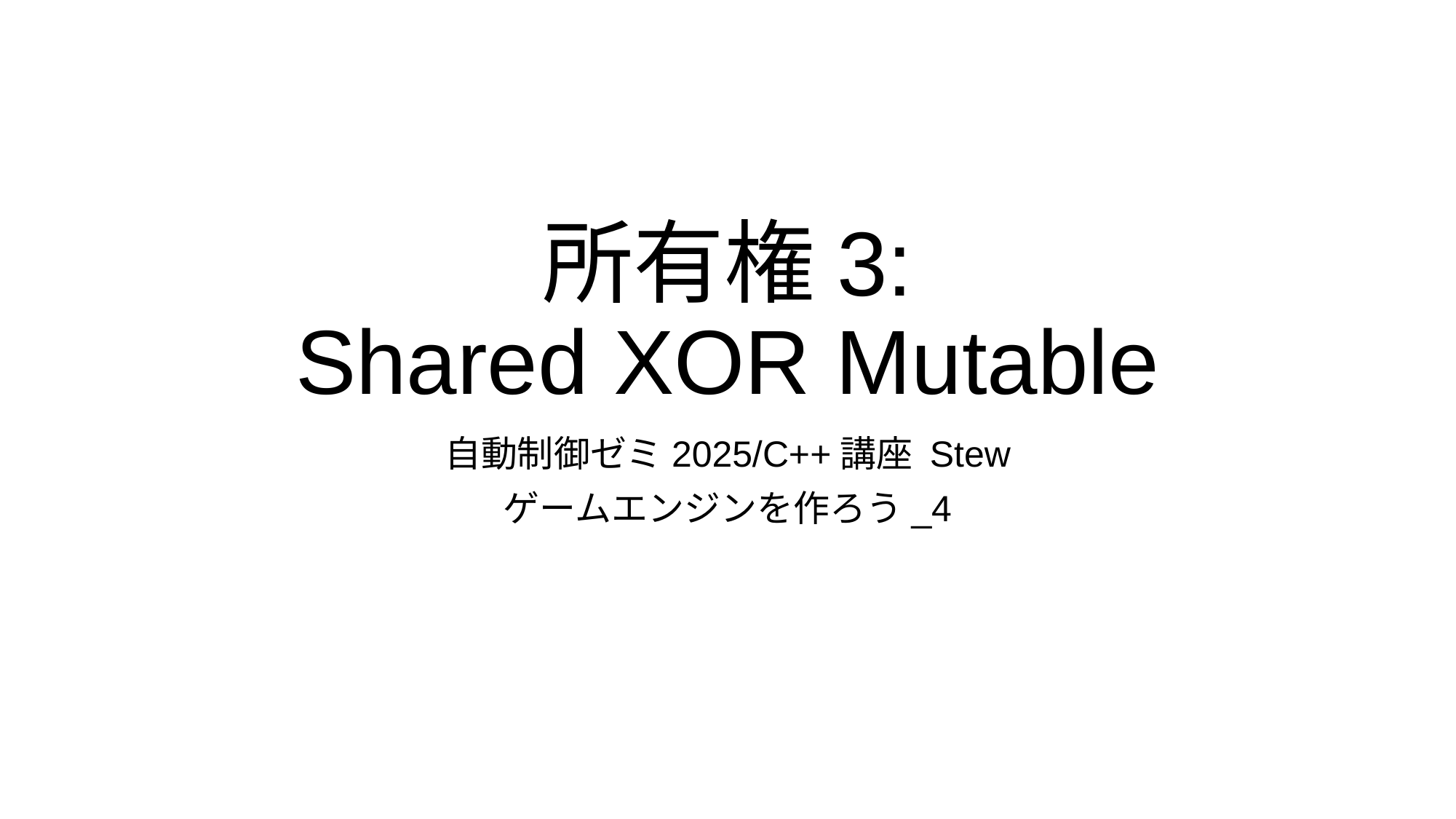

# 所有権3: Shared XOR Mutable
自動制御ゼミ2025/C++講座 Stew
ゲームエンジンを作ろう_4